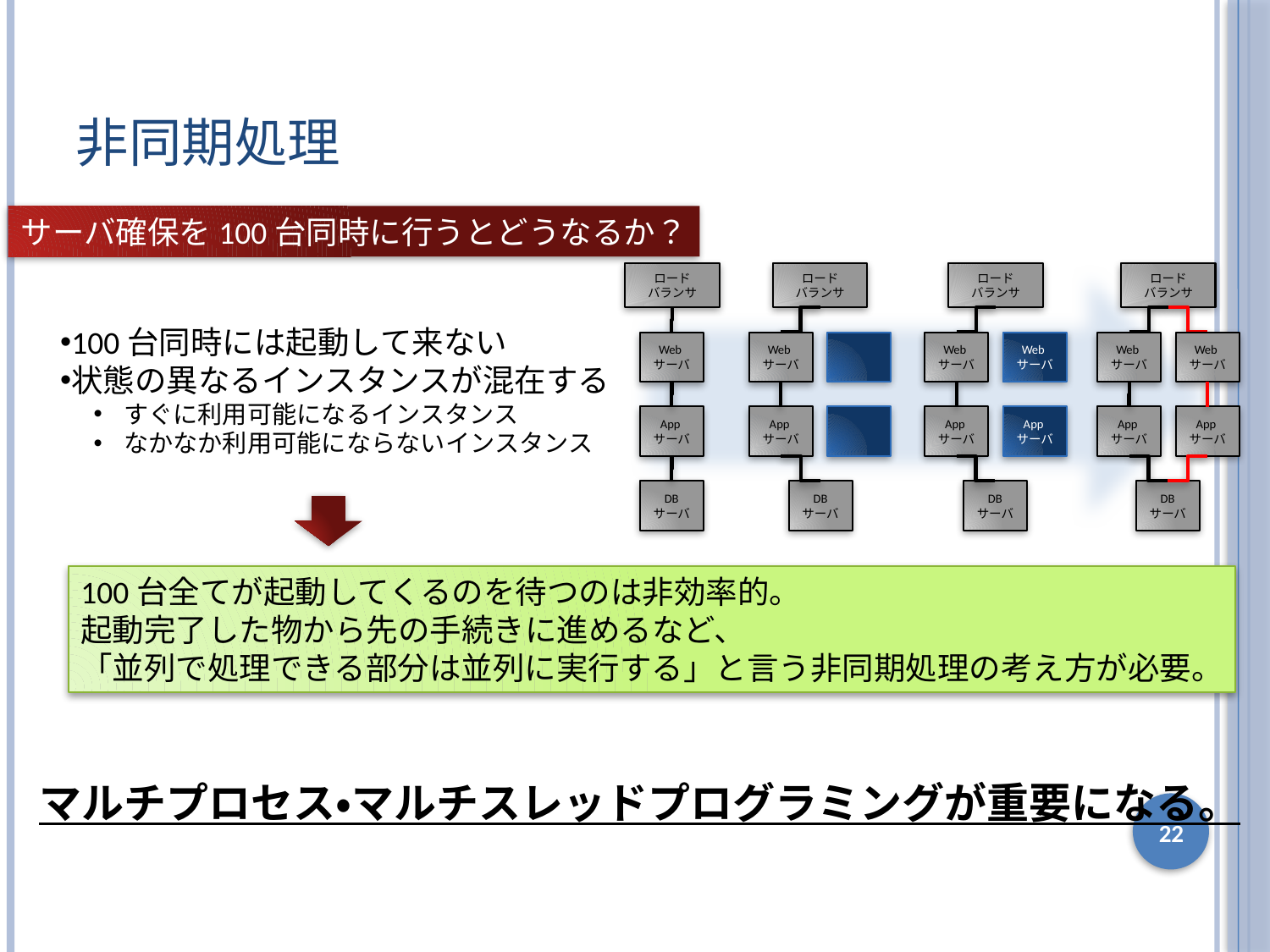

# 非同期処理
サーバ確保を100台同時に行うとどうなるか？

ロード
バランサ
Webサーバ
Appサーバ
DB
サーバ
ロード
バランサ
Webサーバ

Appサーバ

DB
サーバ
ロード
バランサ
Webサーバ
Webサーバ
Appサーバ
Appサーバ
DB
サーバ
ロード
バランサ
Webサーバ
Webサーバ
Appサーバ
Appサーバ
DB
サーバ
100台同時には起動して来ない
状態の異なるインスタンスが混在する
すぐに利用可能になるインスタンス
なかなか利用可能にならないインスタンス

100台全てが起動してくるのを待つのは非効率的。
起動完了した物から先の手続きに進めるなど、
「並列で処理できる部分は並列に実行する」と言う非同期処理の考え方が必要。
マルチプロセス・マルチスレッドプログラミングが重要になる。
22